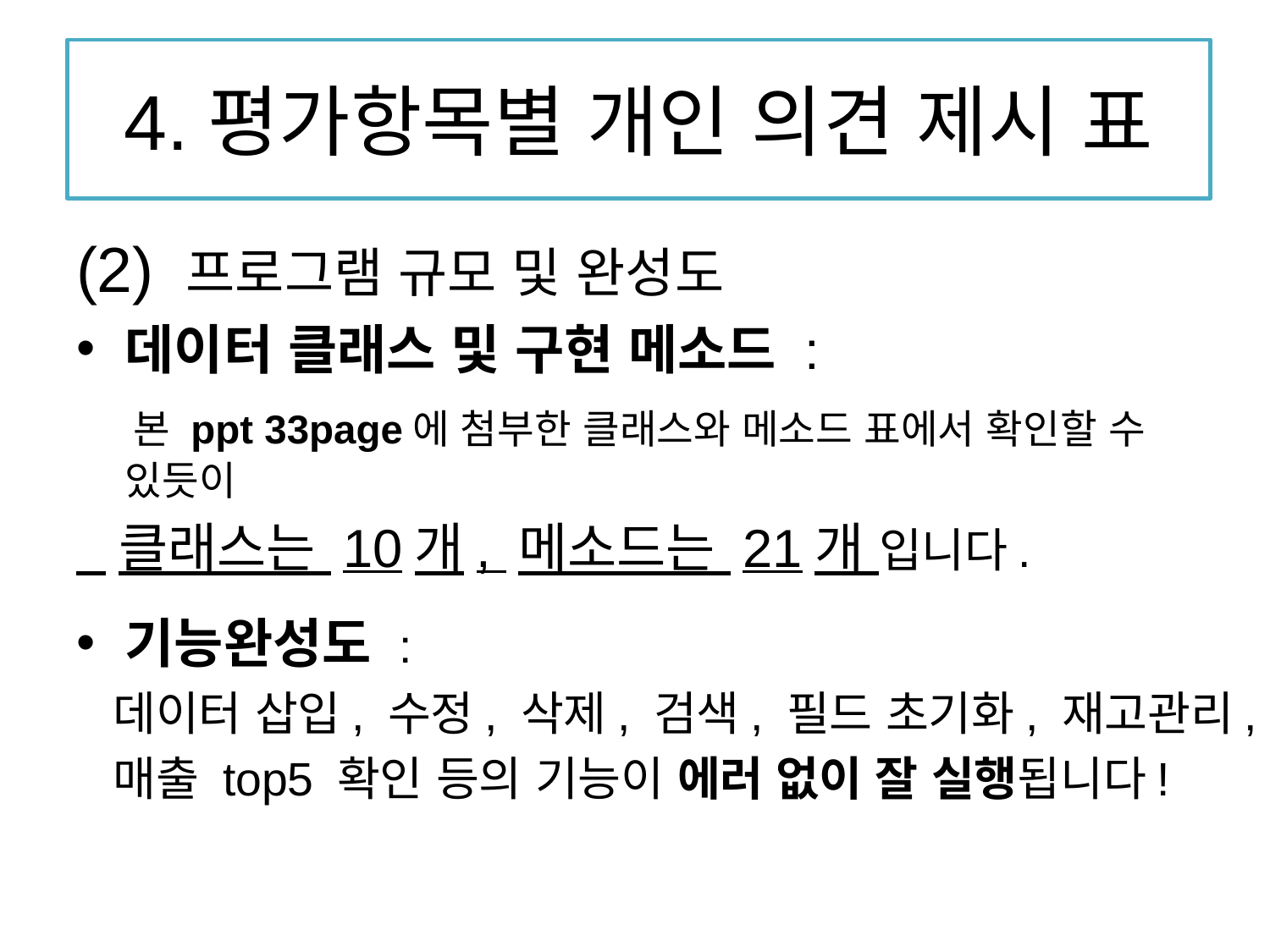

# 4.평가항목별 개인 의견 제시표
4.평가항목별 개인 의견 제시 표
(2) 프로그램 규모 및 완성도
데이터 클래스 및 구현 메소드 :
   본 ppt 33page에 첨부한 클래스와 메소드 표에서 확인할 수 있듯이
  클래스는 10개, 메소드는 21개 입니다.

기능완성도 :
  데이터 삽입, 수정, 삭제, 검색, 필드 초기화, 재고관리,
  매출 top5 확인 등의 기능이 에러 없이 잘 실행됩니다!